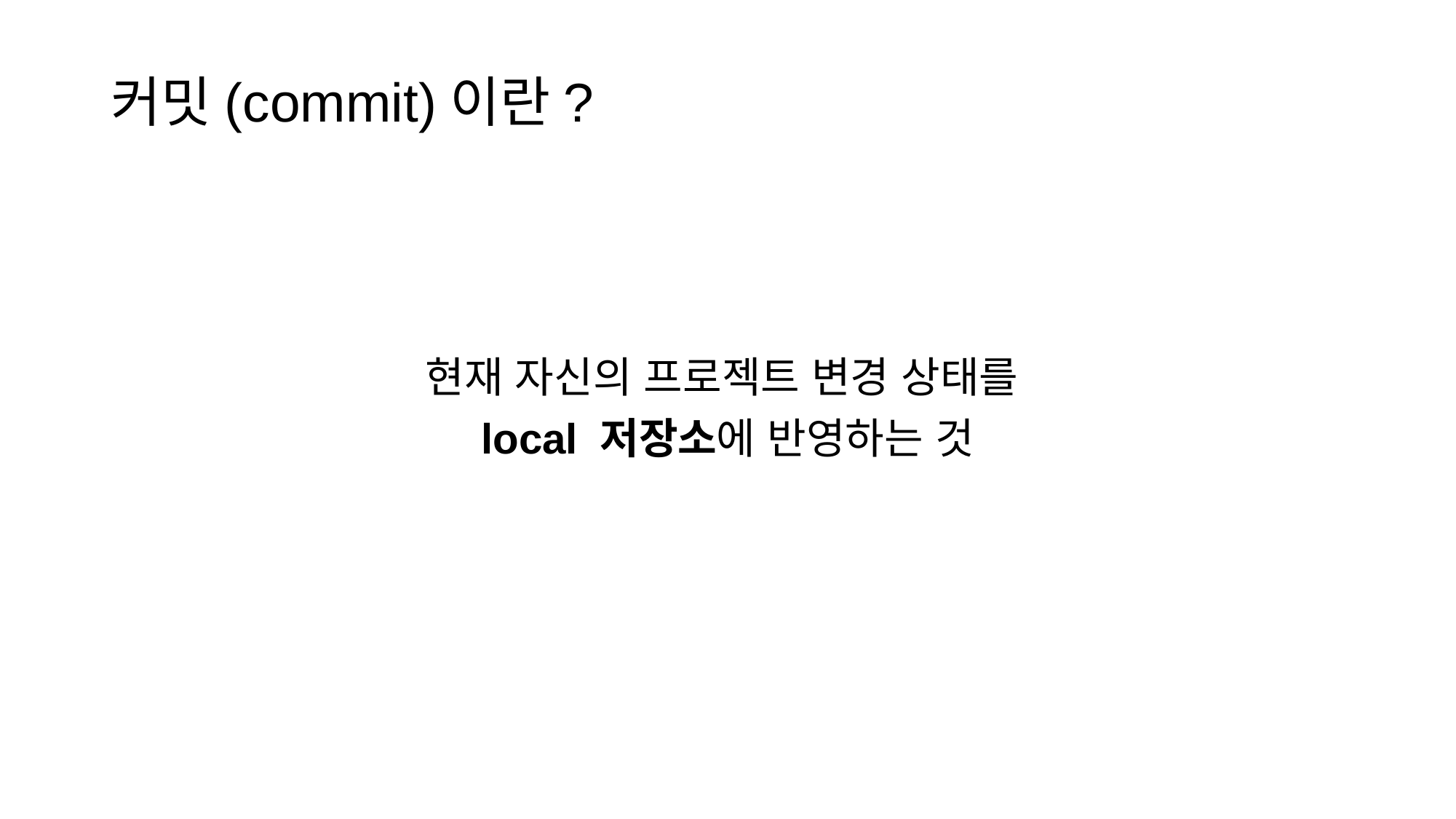

# 커밋(commit)이란?
현재 자신의 프로젝트 변경 상태를
local 저장소에 반영하는 것